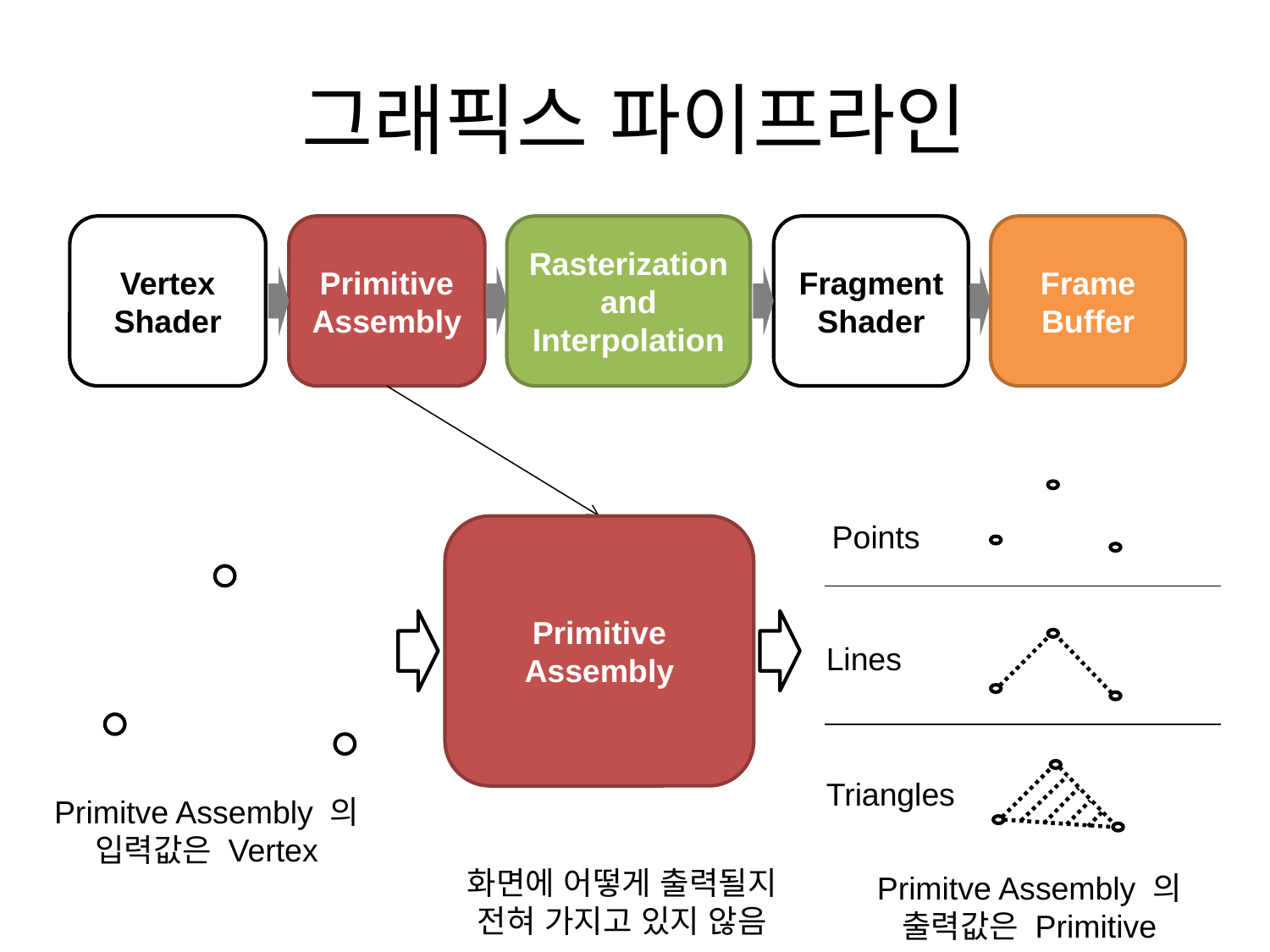

# 그래픽스 파이프라인
Vertex Shader
Primitive Assembly
Rasterization and Interpolation
Fragment Shader
Frame Buffer

Points
Primitive Assembly

Lines

Triangles
Primitve Assembly 의 입력값은 Vertex
화면에 어떻게 출력될지
전혀 가지고 있지 않음
Primitve Assembly 의 출력값은 Primitive